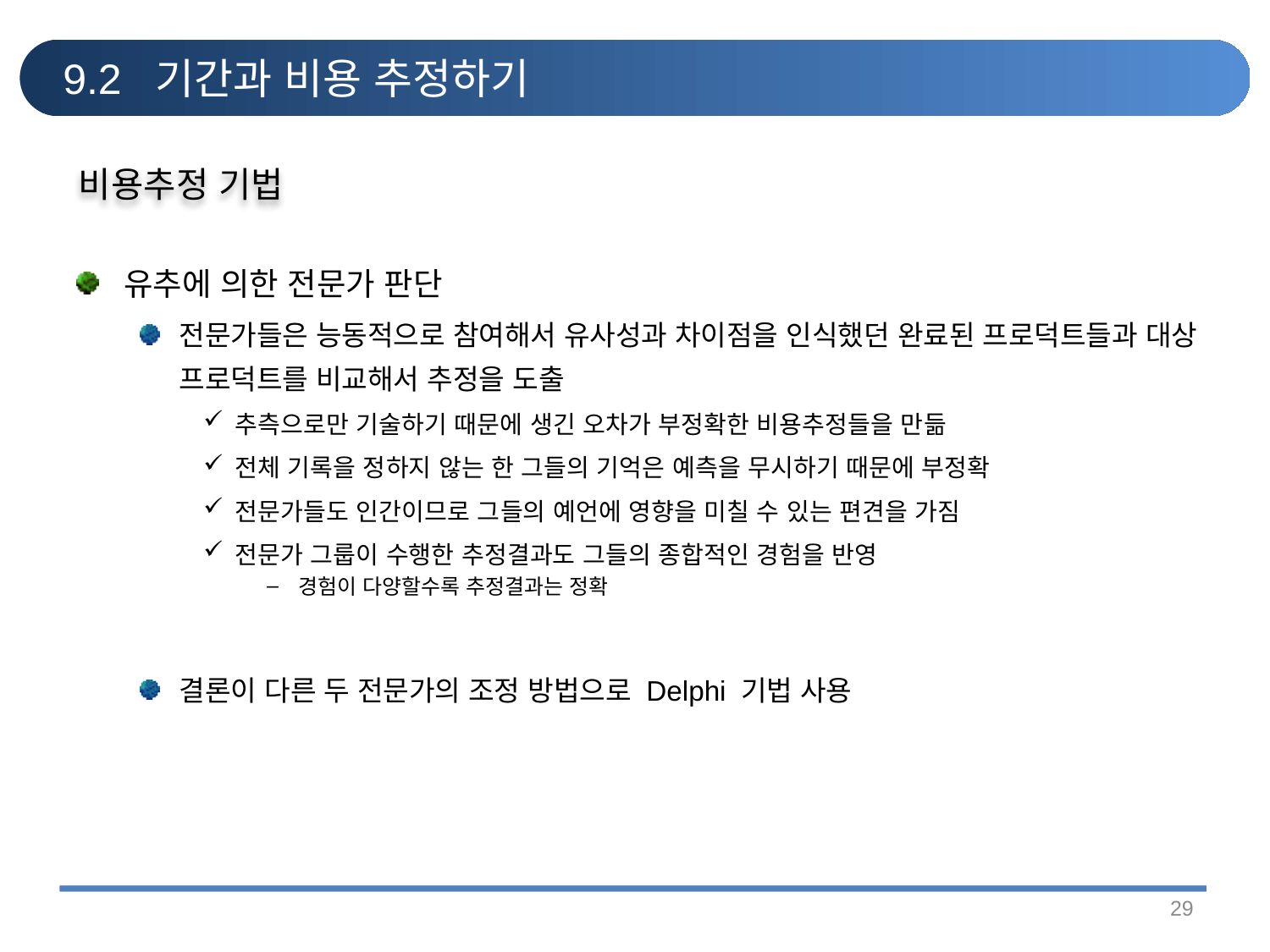

# 9.2  기간과 비용 추정하기
비용추정 기법
유추에 의한 전문가 판단
전문가들은 능동적으로 참여해서 유사성과 차이점을 인식했던 완료된 프로덕트들과 대상 프로덕트를 비교해서 추정을 도출
추측으로만 기술하기 때문에 생긴 오차가 부정확한 비용추정들을 만듦
전체 기록을 정하지 않는 한 그들의 기억은 예측을 무시하기 때문에 부정확
전문가들도 인간이므로 그들의 예언에 영향을 미칠 수 있는 편견을 가짐
전문가 그룹이 수행한 추정결과도 그들의 종합적인 경험을 반영
경험이 다양할수록 추정결과는 정확

결론이 다른 두 전문가의 조정 방법으로 Delphi 기법 사용
29